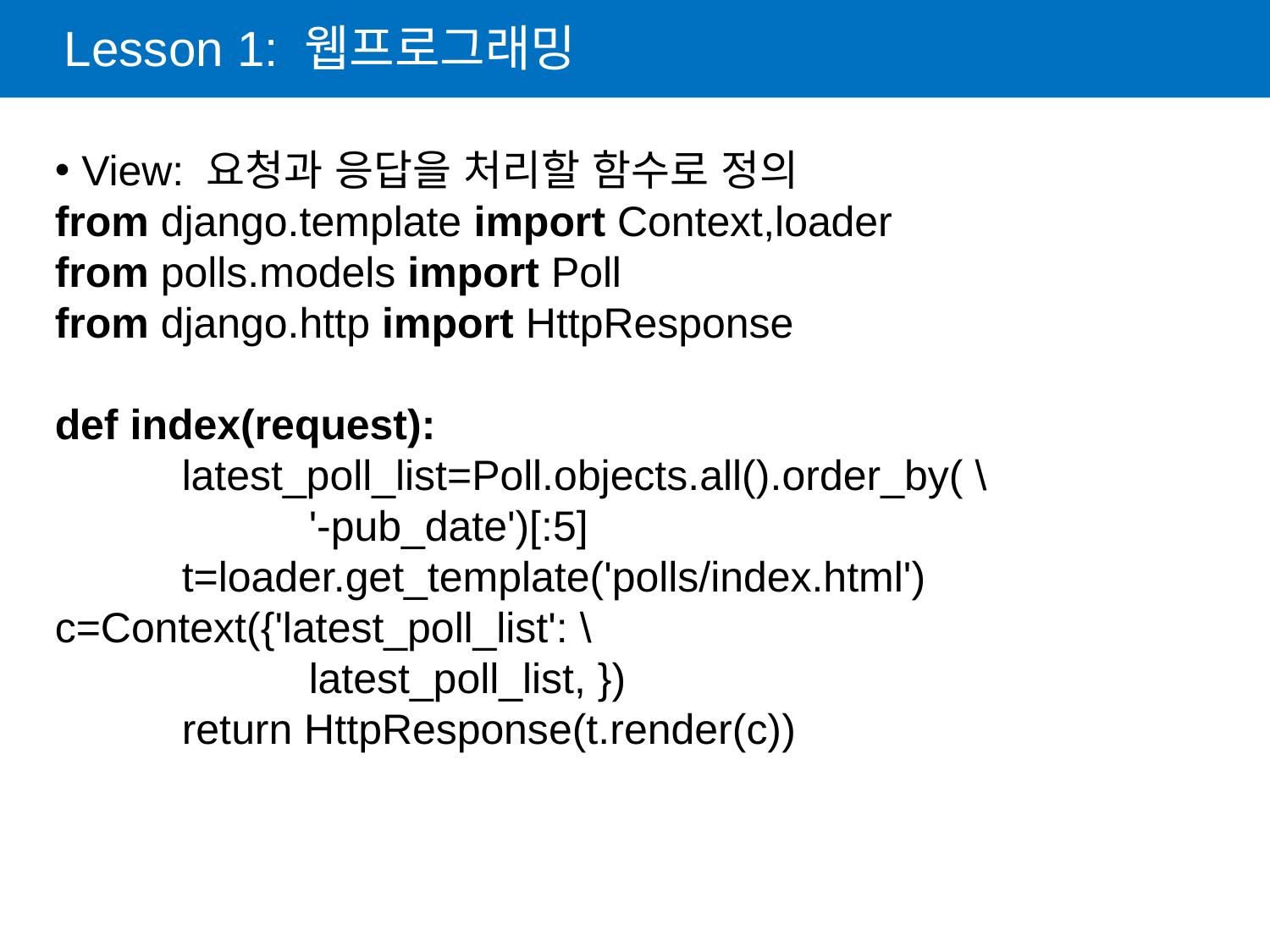

# Lesson 1: 웹프로그래밍
 View: 요청과 응답을 처리할 함수로 정의
from django.template import Context,loader
from polls.models import Poll
from django.http import HttpResponse

def index(request):
	latest_poll_list=Poll.objects.all().order_by( \
		'-pub_date')[:5]
	t=loader.get_template('polls/index.html') 	c=Context({'latest_poll_list': \
		latest_poll_list, })
	return HttpResponse(t.render(c))